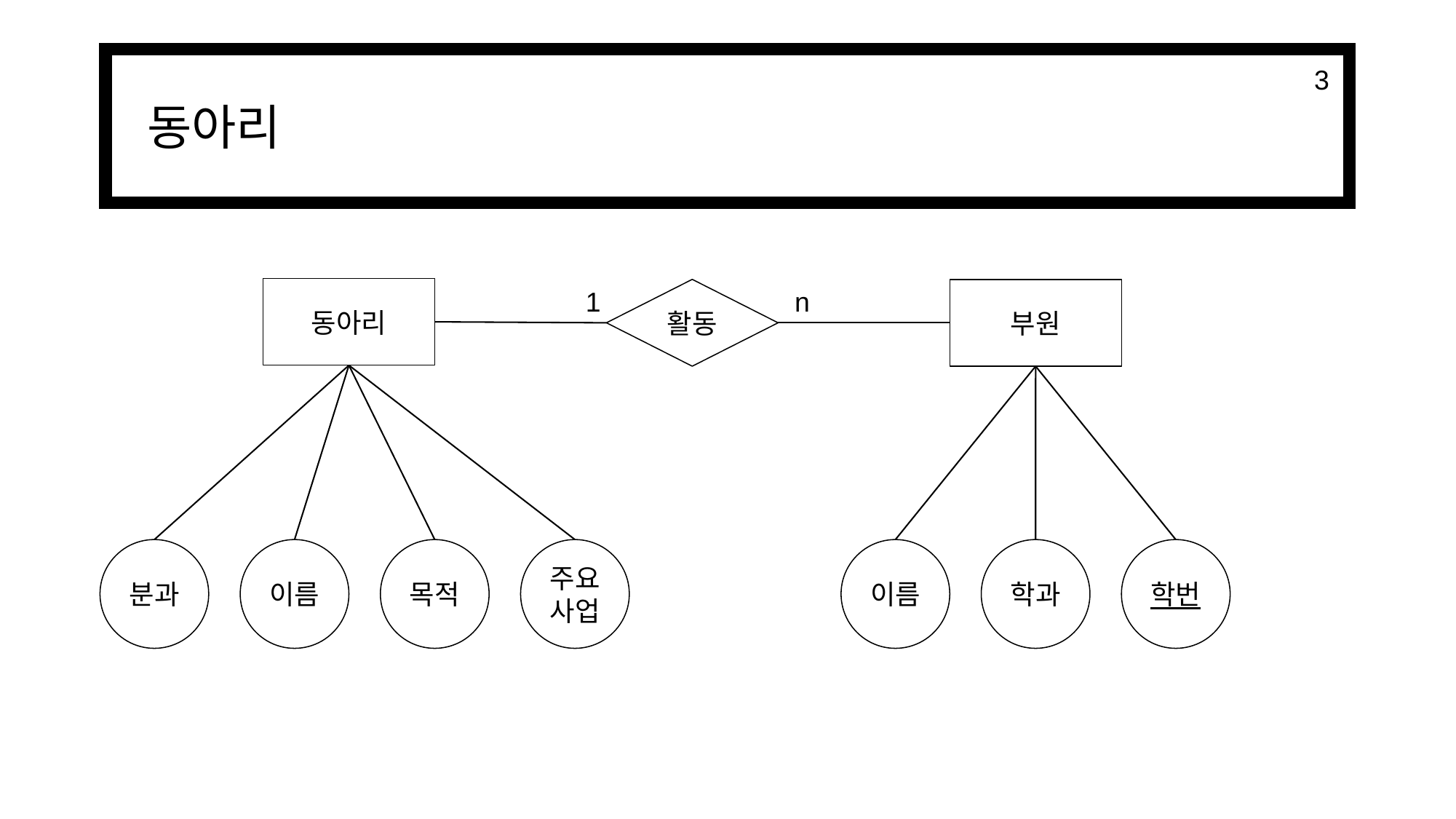

동아리
3
동아리
1
활동
n
부원
분과
이름
목적
주요 사업
이름
학과
학번